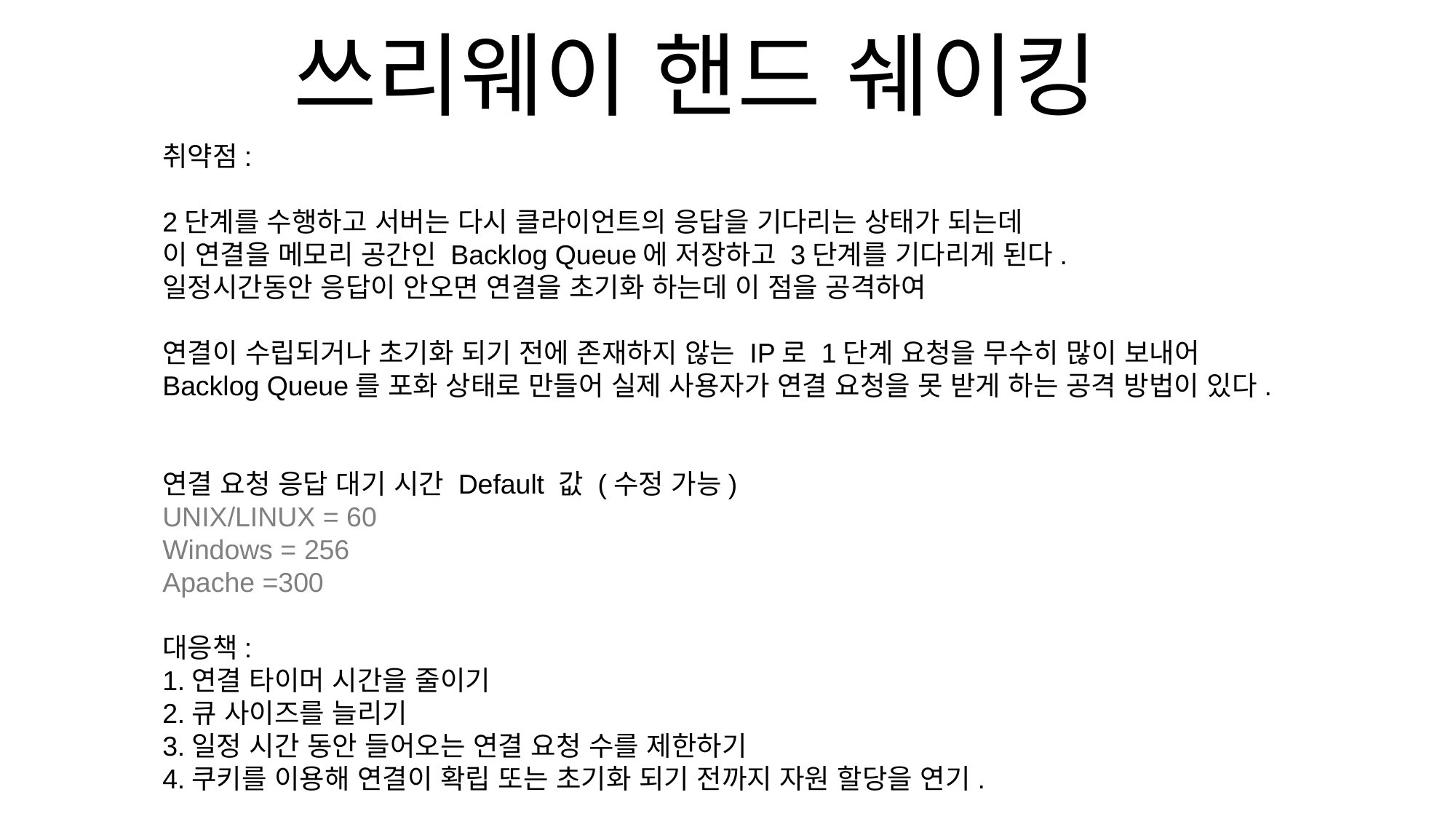

# 쓰리웨이 핸드 쉐이킹
취약점:

2단계를 수행하고 서버는 다시 클라이언트의 응답을 기다리는 상태가 되는데
이 연결을 메모리 공간인 Backlog Queue에 저장하고 3단계를 기다리게 된다.
일정시간동안 응답이 안오면 연결을 초기화 하는데 이 점을 공격하여

연결이 수립되거나 초기화 되기 전에 존재하지 않는 IP로 1단계 요청을 무수히 많이 보내어
Backlog Queue를 포화 상태로 만들어 실제 사용자가 연결 요청을 못 받게 하는 공격 방법이 있다.

연결 요청 응답 대기 시간 Default 값 (수정 가능)
UNIX/LINUX = 60
Windows = 256
Apache =300

대응책:
1.연결 타이머 시간을 줄이기
2.큐 사이즈를 늘리기
3.일정 시간 동안 들어오는 연결 요청 수를 제한하기
4.쿠키를 이용해 연결이 확립 또는 초기화 되기 전까지 자원 할당을 연기.